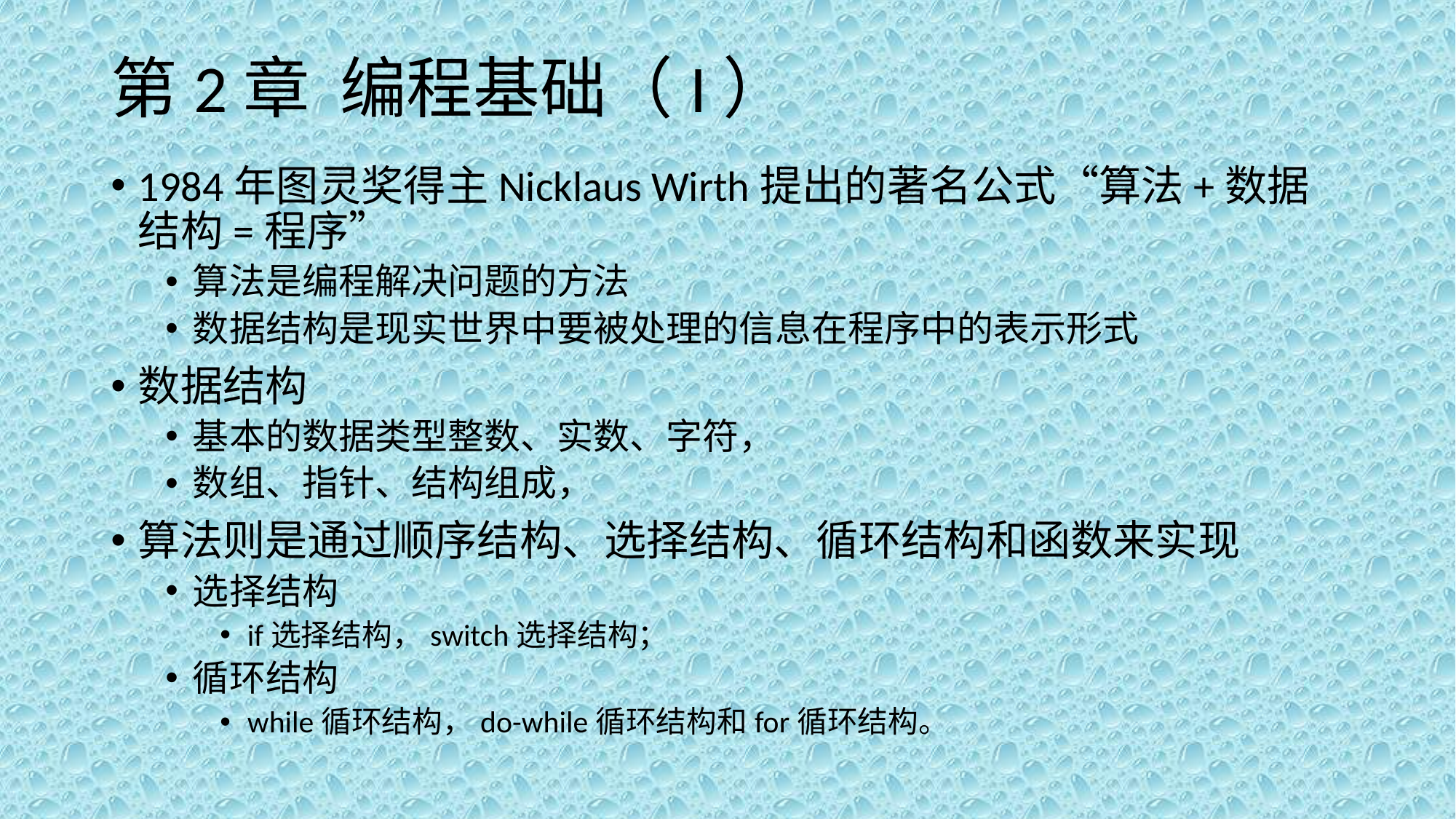

# 第2章  编程基础（I）
1984年图灵奖得主Nicklaus Wirth提出的著名公式“算法+数据结构=程序”
算法是编程解决问题的方法
数据结构是现实世界中要被处理的信息在程序中的表示形式
数据结构
基本的数据类型整数、实数、字符，
数组、指针、结构组成，
算法则是通过顺序结构、选择结构、循环结构和函数来实现
选择结构
if选择结构，switch选择结构；
循环结构
while循环结构，do-while循环结构和for循环结构。